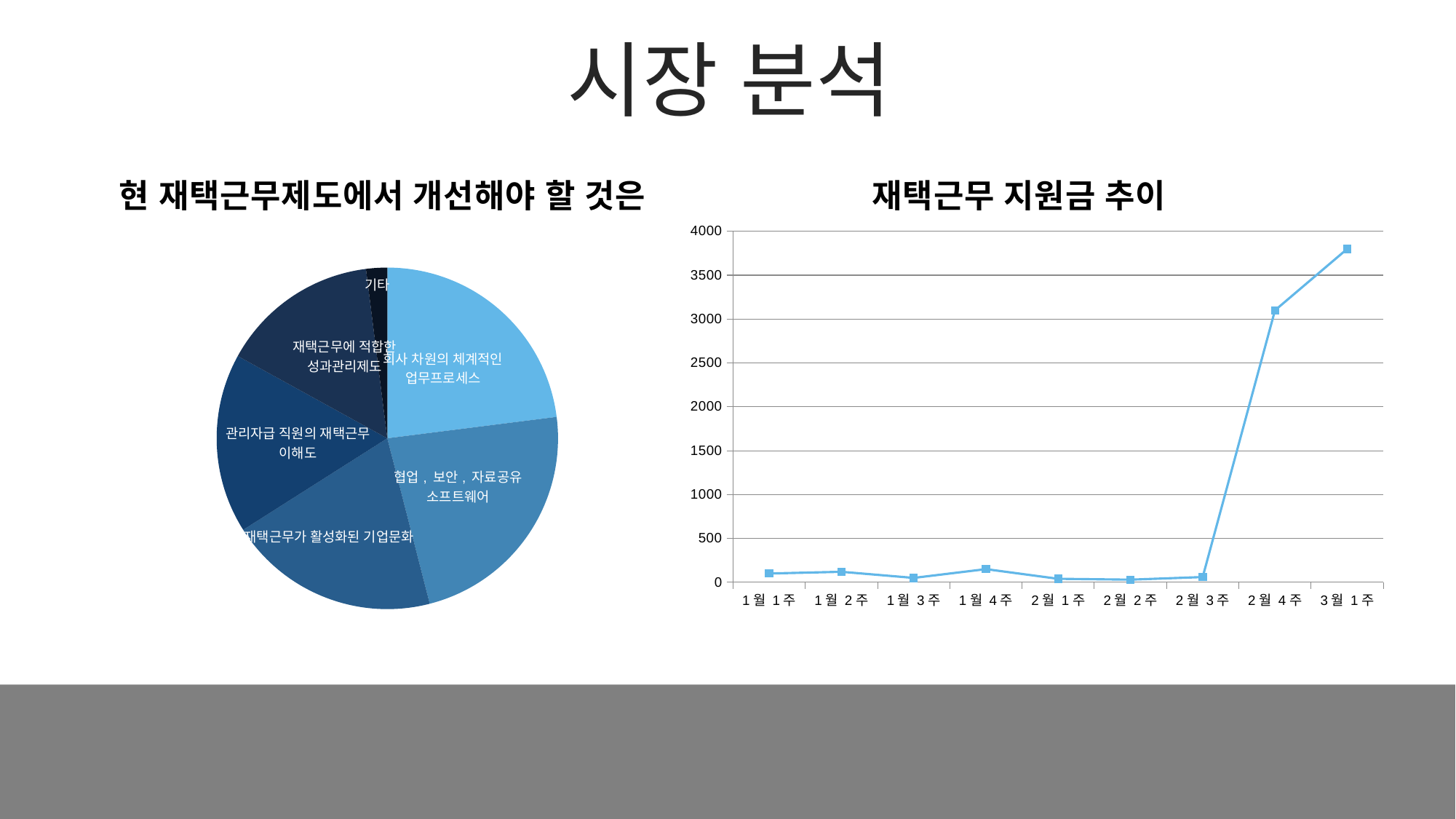

시장 분석

### Chart: 현 재택근무제도에서 개선해야 할 것은

| Category | Series 1 |
|---|---|
| 회사 차원의 체계적인 업무프로세스 | 23.0 |
| 협업, 보안, 자료공유 소프트웨어 | 23.0 |
| 재택근무가 활성화된 기업문화 | 20.0 |
| 관리자급 직원의 재택근무 이해도 | 17.0 |
| 재택근무에 적합한 성과관리제도 | 15.0 |
| 기타 | 2.0 |

### Chart: 재택근무 지원금 추이

| Category | Series 1 |
|---|---|
| 1월 1주 | 100.0 |
| 1월 2주 | 120.0 |
| 1월 3주 | 50.0 |
| 1월 4주 | 150.0 |
| 2월 1주 | 40.0 |
| 2월 2주 | 30.0 |
| 2월 3주 | 60.0 |
| 2월 4주 | 3100.0 |
| 3월 1주 | 3800.0 |
$345,400
Add Text  Here
Get a modern PowerPoint  Presentation that is beautifully designed.  I hope and I believe that this Template will your Time. You can simply impress your audience and add a unique zing and appeal to your Reports.

I hope and I believe that this Template will your Time. You can simply impress your audience and add a unique zing and appeal to your Reports.